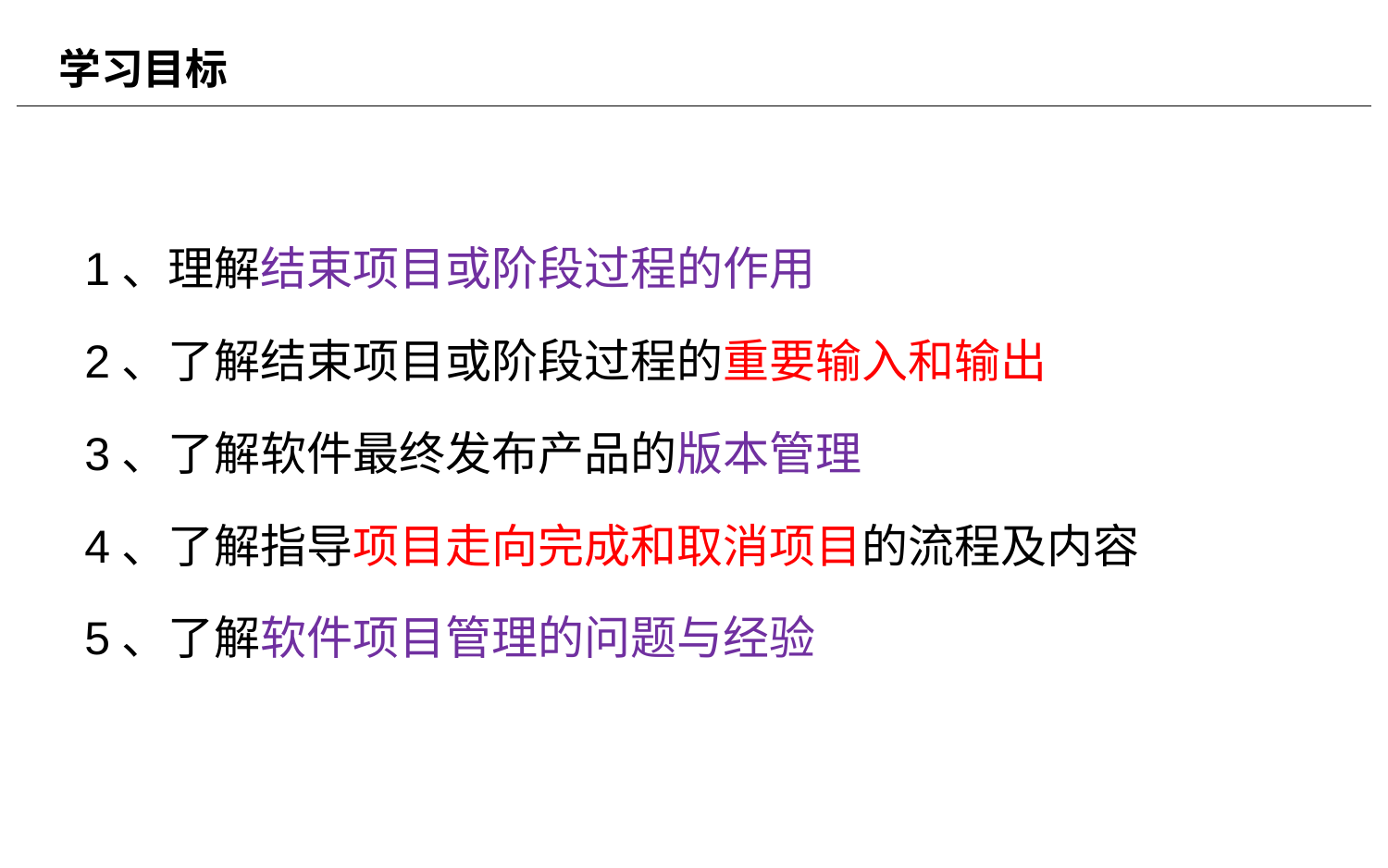

# 学习目标
1、理解结束项目或阶段过程的作用
2、了解结束项目或阶段过程的重要输入和输出
3、了解软件最终发布产品的版本管理
4、了解指导项目走向完成和取消项目的流程及内容
5、了解软件项目管理的问题与经验